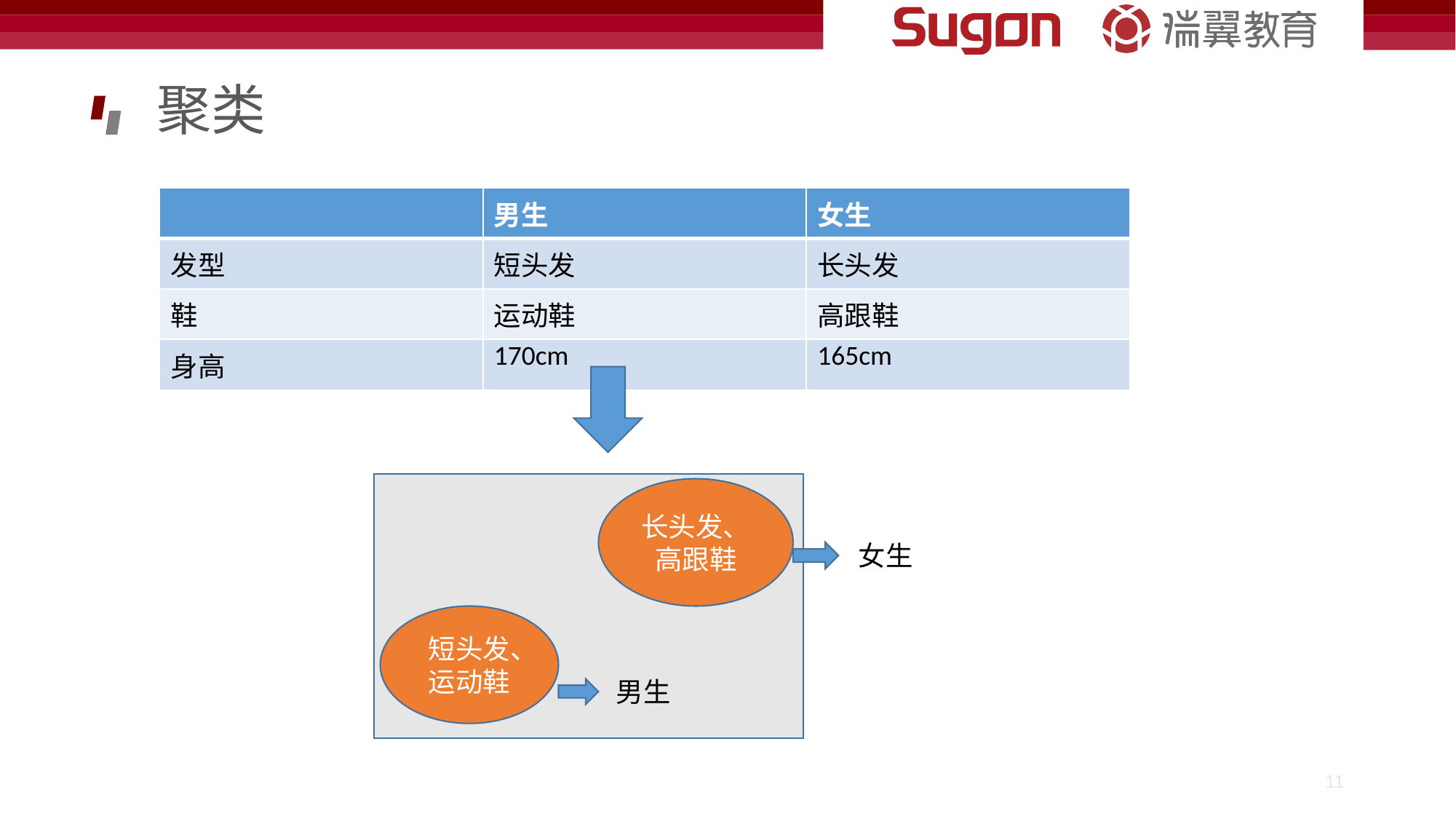

# 聚类

|  | 男生 | 女生 |
| --- | --- | --- |
| 发型 | 短头发 | 长头发 |
| 鞋 | 运动鞋 | 高跟鞋 |
| 身高 | 170cm | 165cm |

长头发、高跟鞋
女生

短头发、运动鞋
男生

11